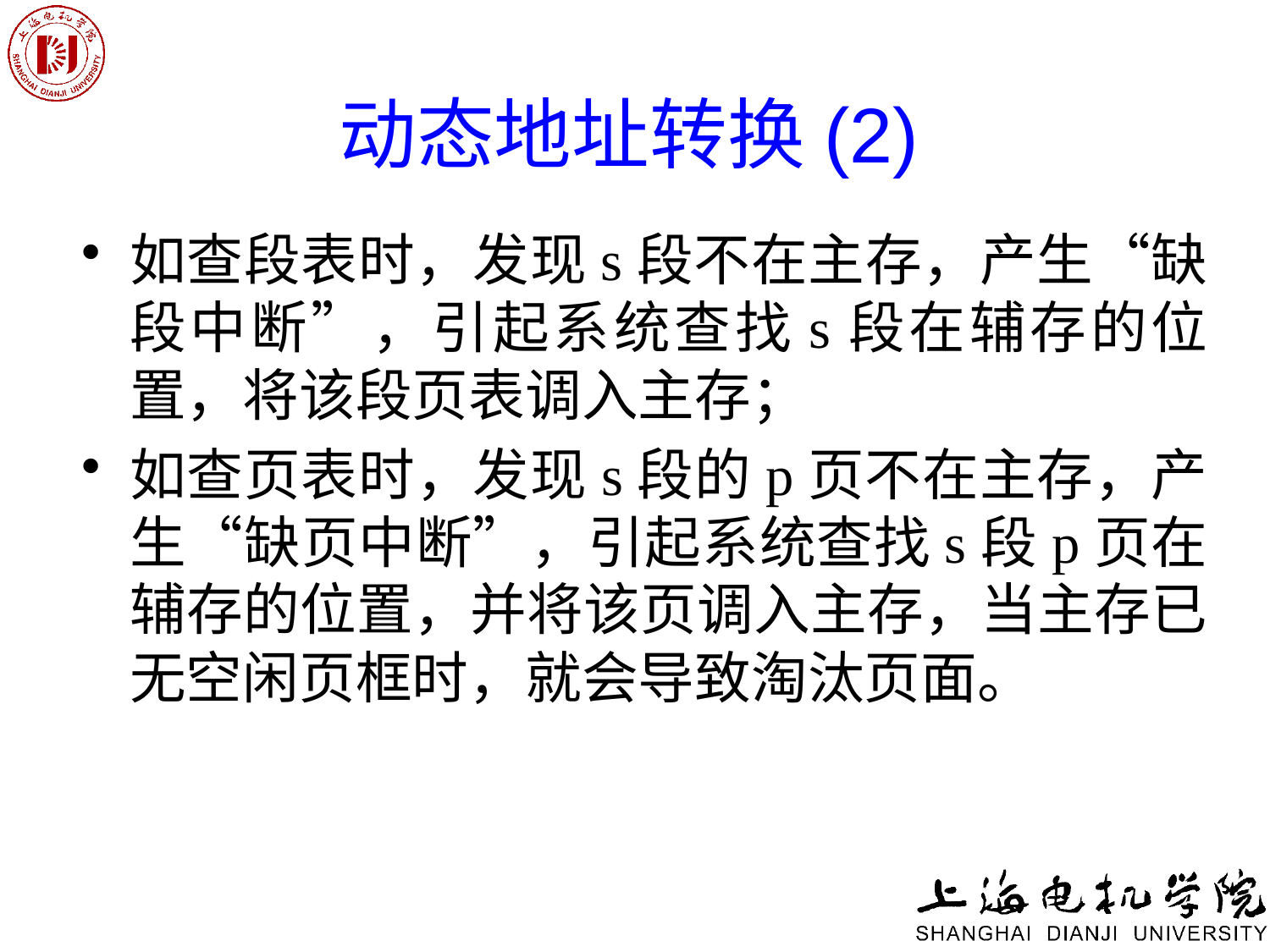

# 动态地址转换(2)
如查段表时，发现s段不在主存，产生“缺段中断”，引起系统查找s段在辅存的位置，将该段页表调入主存；
如查页表时，发现s段的p页不在主存，产生“缺页中断”，引起系统查找s段p页在辅存的位置，并将该页调入主存，当主存已无空闲页框时，就会导致淘汰页面。